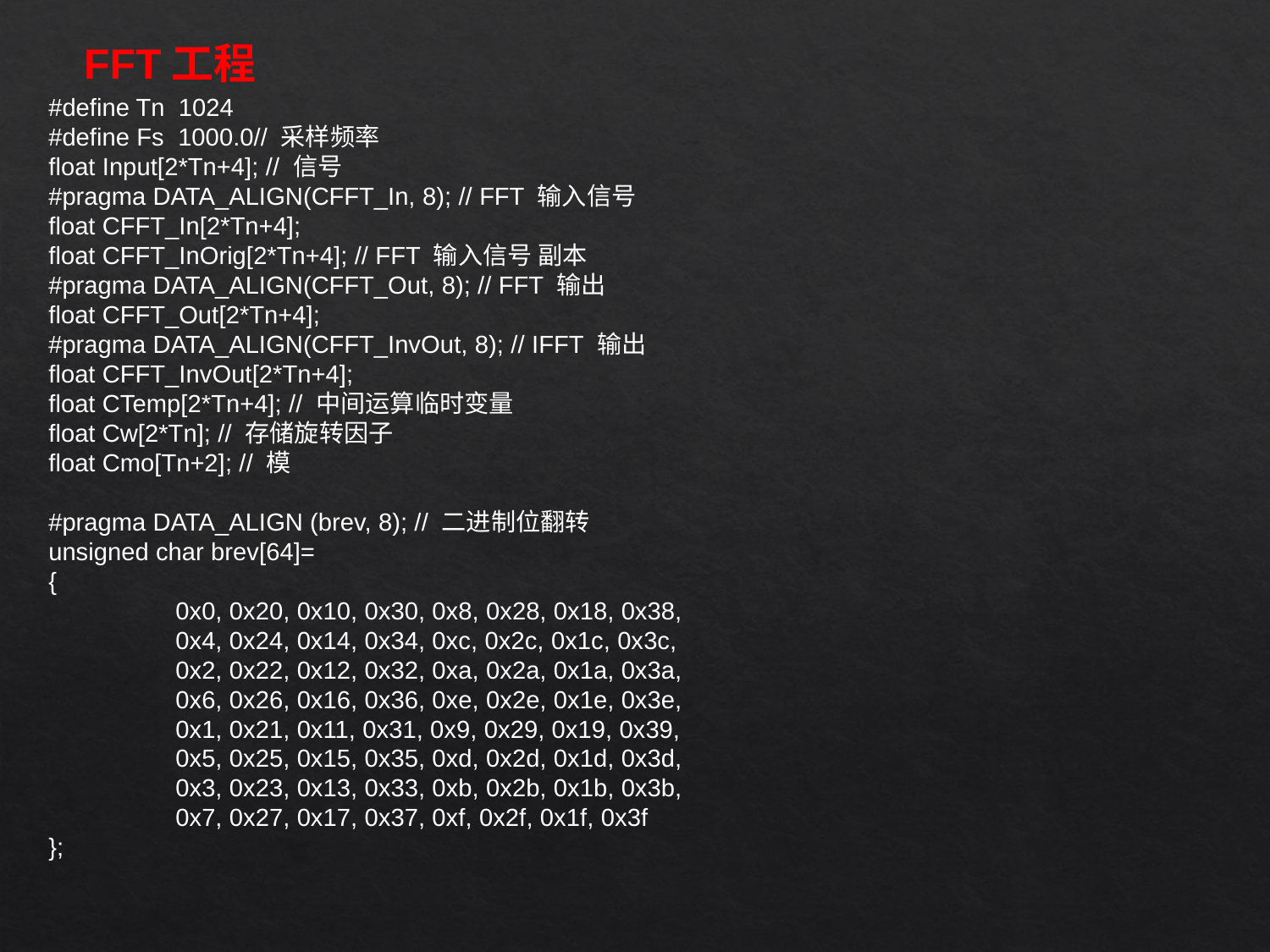

FFT工程
#define Tn  1024
#define Fs  1000.0// 采样频率
float Input[2*Tn+4]; // 信号
#pragma DATA_ALIGN(CFFT_In, 8); // FFT 输入信号
float CFFT_In[2*Tn+4];
float CFFT_InOrig[2*Tn+4]; // FFT 输入信号 副本
#pragma DATA_ALIGN(CFFT_Out, 8); // FFT 输出
float CFFT_Out[2*Tn+4];
#pragma DATA_ALIGN(CFFT_InvOut, 8); // IFFT 输出
float CFFT_InvOut[2*Tn+4];
float CTemp[2*Tn+4]; // 中间运算临时变量
float Cw[2*Tn]; // 存储旋转因子
float Cmo[Tn+2]; // 模

#pragma DATA_ALIGN (brev, 8); // 二进制位翻转
unsigned char brev[64]=
{
	0x0, 0x20, 0x10, 0x30, 0x8, 0x28, 0x18, 0x38,
	0x4, 0x24, 0x14, 0x34, 0xc, 0x2c, 0x1c, 0x3c,
	0x2, 0x22, 0x12, 0x32, 0xa, 0x2a, 0x1a, 0x3a,
	0x6, 0x26, 0x16, 0x36, 0xe, 0x2e, 0x1e, 0x3e,
	0x1, 0x21, 0x11, 0x31, 0x9, 0x29, 0x19, 0x39,
	0x5, 0x25, 0x15, 0x35, 0xd, 0x2d, 0x1d, 0x3d,
	0x3, 0x23, 0x13, 0x33, 0xb, 0x2b, 0x1b, 0x3b,
	0x7, 0x27, 0x17, 0x37, 0xf, 0x2f, 0x1f, 0x3f
};